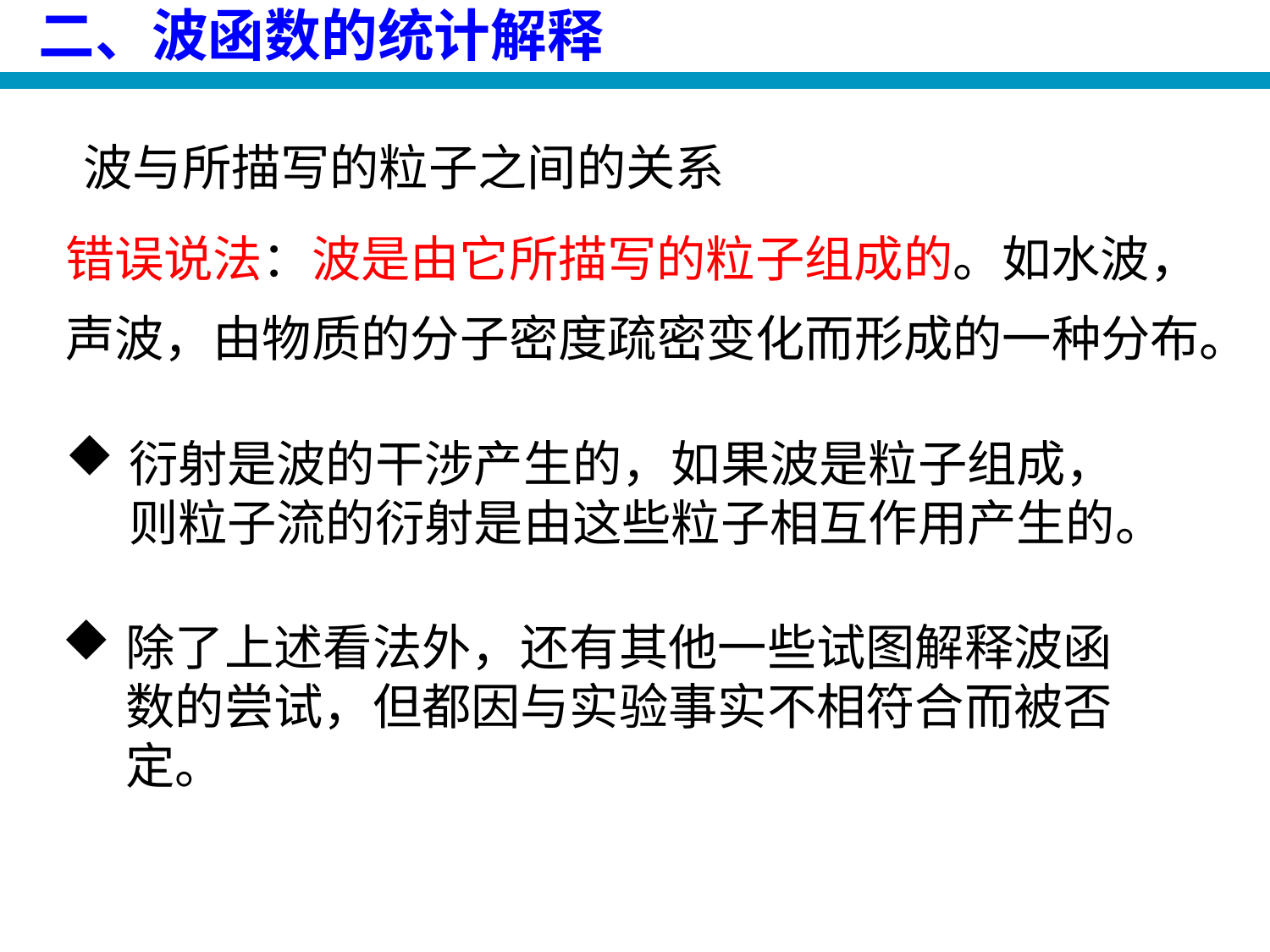

# 二、波函数的统计解释
波与所描写的粒子之间的关系
错误说法：波是由它所描写的粒子组成的。如水波，声波，由物质的分子密度疏密变化而形成的一种分布。
衍射是波的干涉产生的，如果波是粒子组成，则粒子流的衍射是由这些粒子相互作用产生的。
除了上述看法外，还有其他一些试图解释波函数的尝试，但都因与实验事实不相符合而被否定。